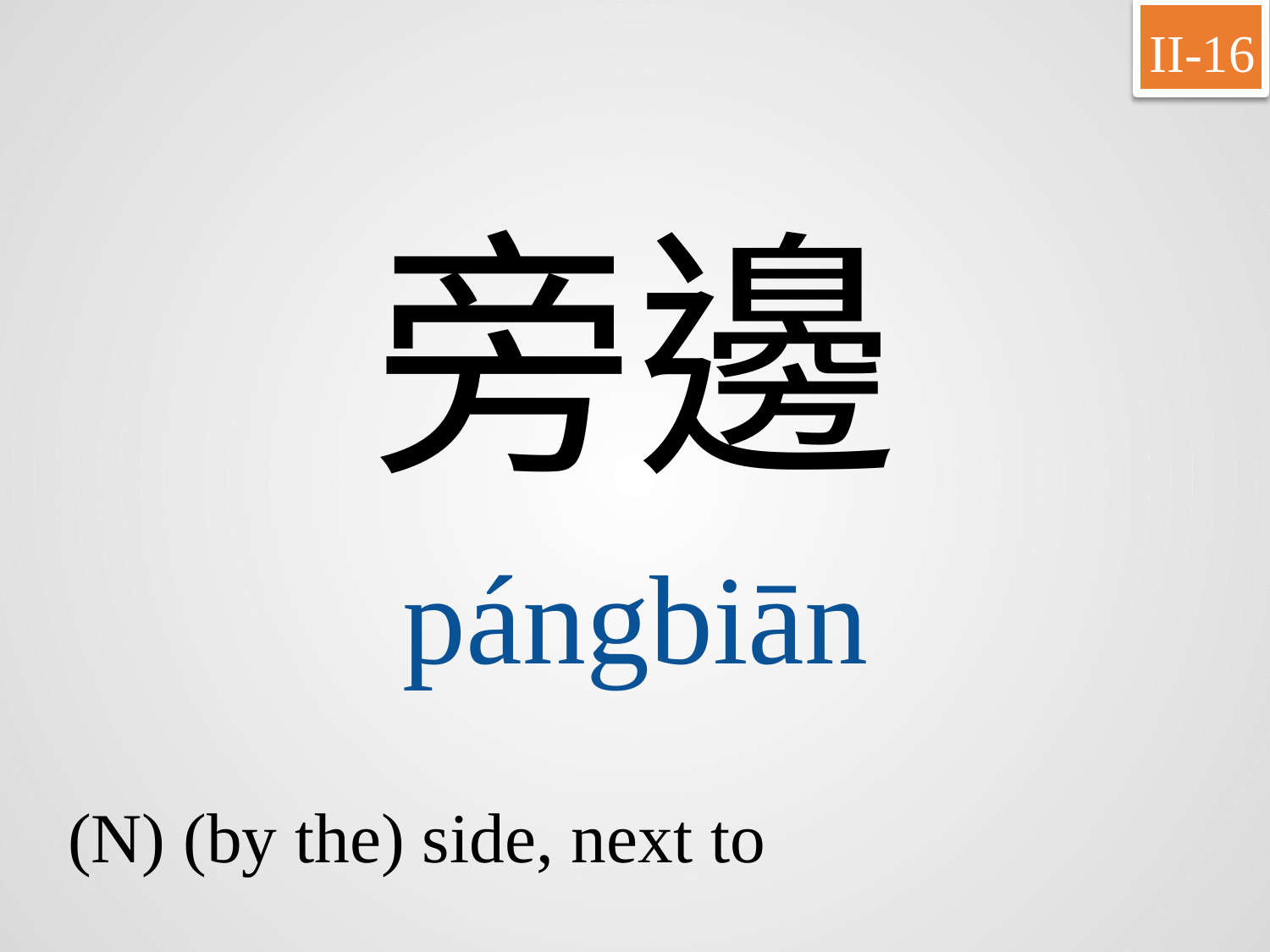

II-16

旁邊
pángbiān
(N) (by the) side, next to